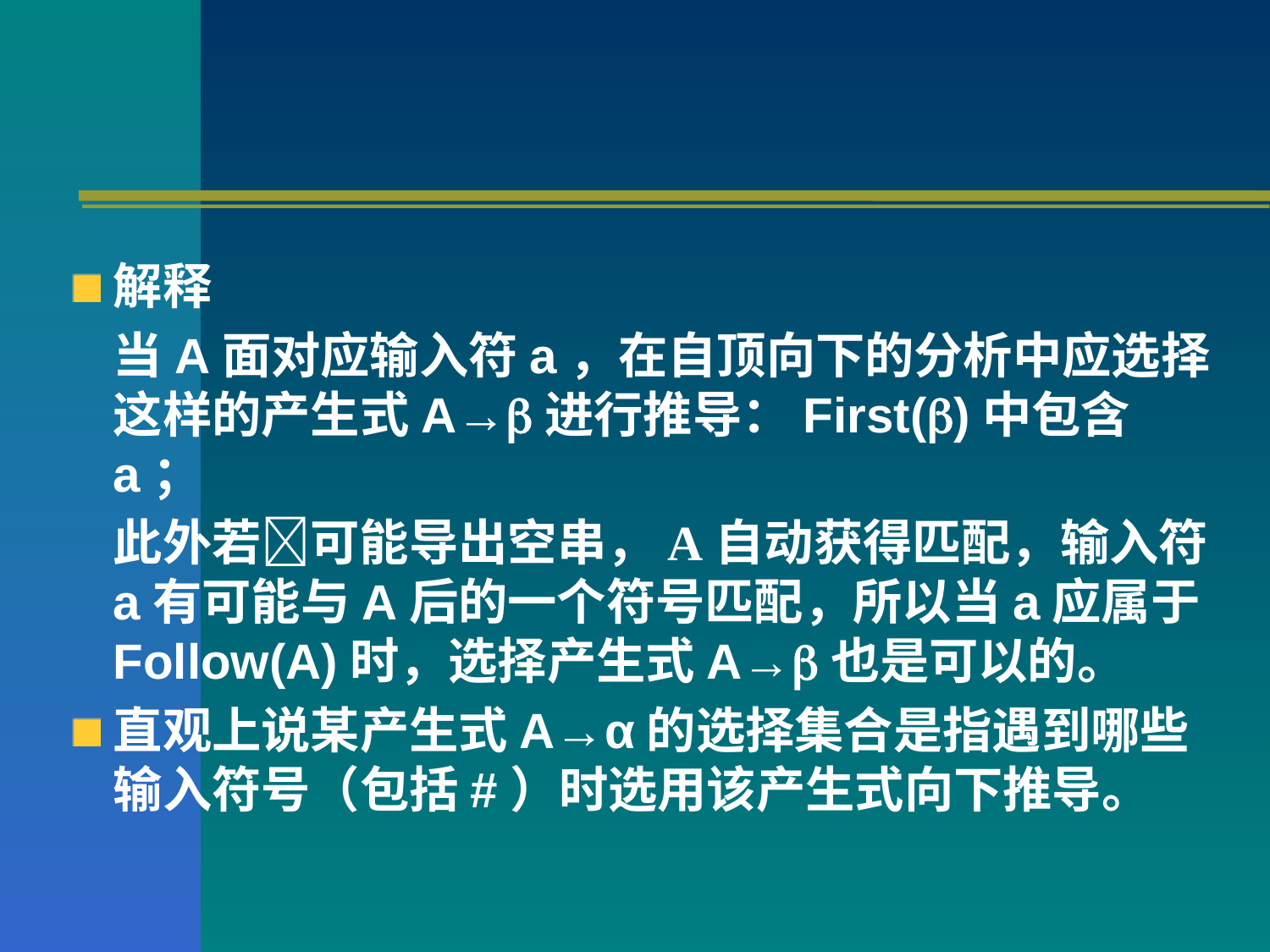

解释
	当A面对应输入符a，在自顶向下的分析中应选择这样的产生式A→β进行推导：First(β)中包含a；
	此外若β可能导出空串，A自动获得匹配，输入符a有可能与A后的一个符号匹配，所以当a应属于Follow(A)时，选择产生式A→β也是可以的。
直观上说某产生式A→α的选择集合是指遇到哪些输入符号（包括#）时选用该产生式向下推导。